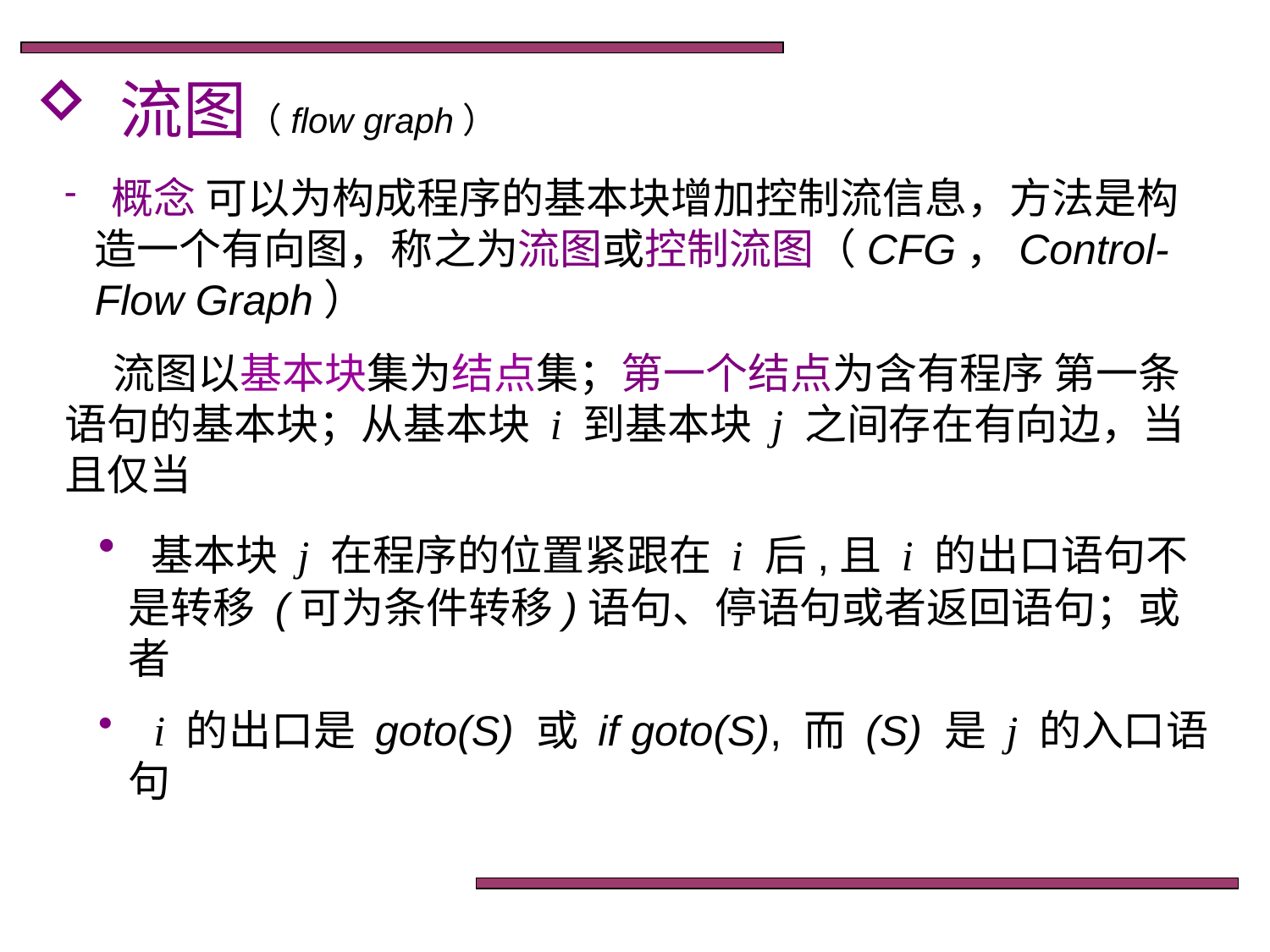

流图（flow graph）
 概念 可以为构成程序的基本块增加控制流信息，方法是构造一个有向图，称之为流图或控制流图（CFG，Control-Flow Graph）

    流图以基本块集为结点集；第一个结点为含有程序 第一条语句的基本块；从基本块 i 到基本块 j 之间存在有向边，当且仅当

 基本块 j 在程序的位置紧跟在 i 后,且 i 的出口语句不是转移 (可为条件转移)语句、停语句或者返回语句；或者

 i 的出口是 goto(S) 或 if goto(S), 而 (S) 是 j 的入口语句